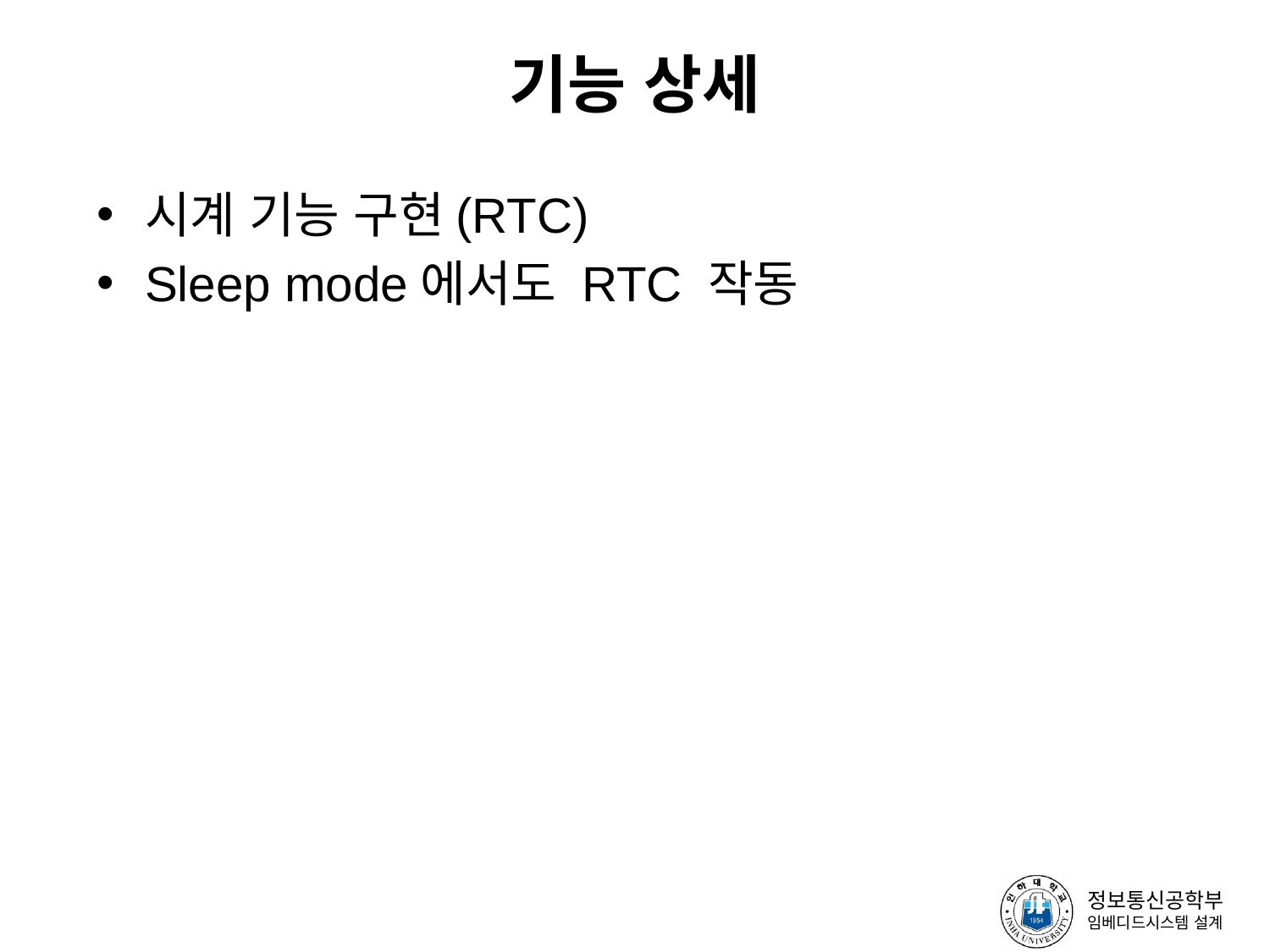

# 기능 상세

시계 기능 구현(RTC)
Sleep mode에서도 RTC 작동